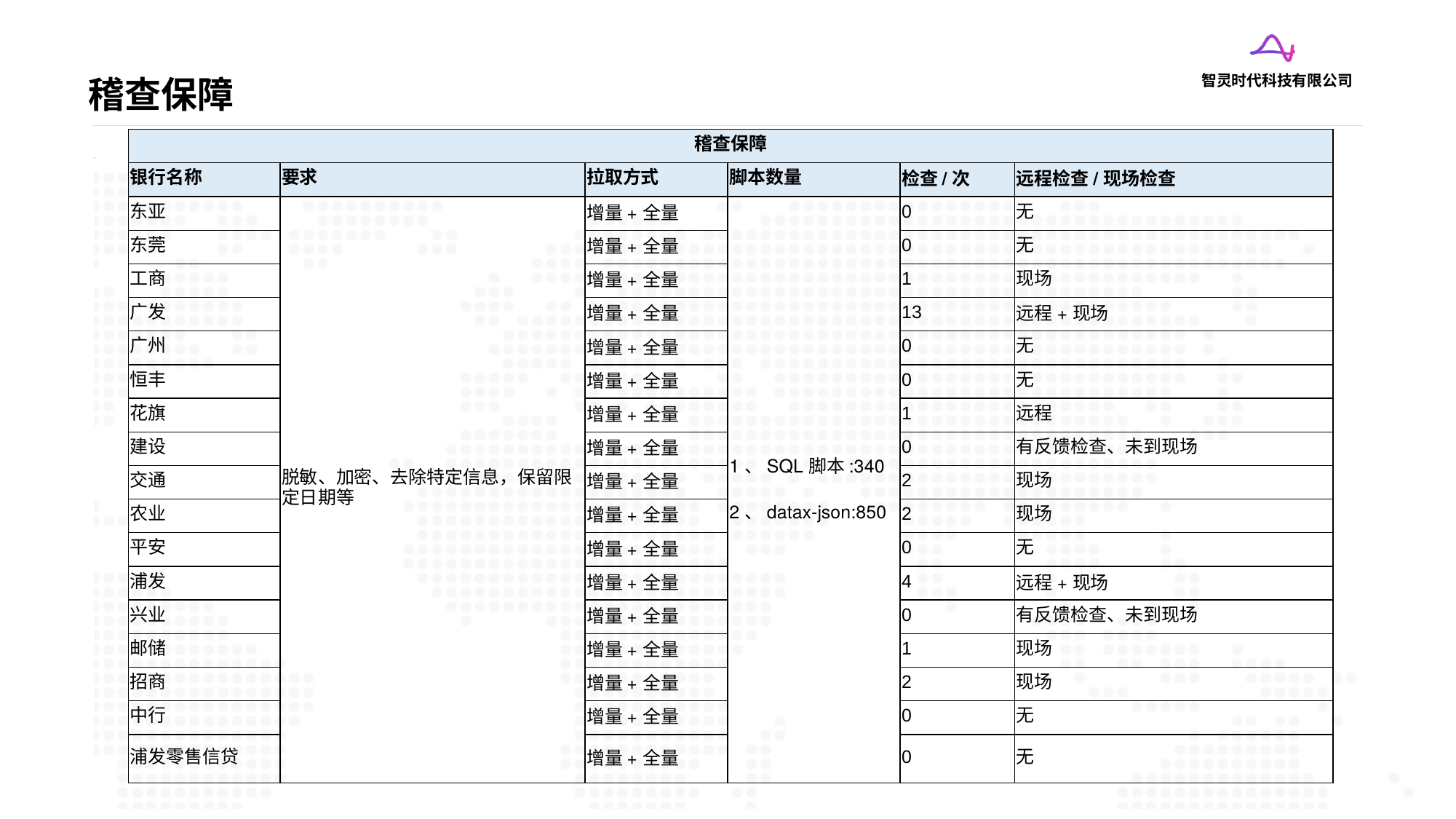

# 稽查保障
| 稽查保障 |  |  |  |  |  |
| --- | --- | --- | --- | --- | --- |
| 银行名称 | 要求 | 拉取方式 | 脚本数量 | 检查/次 | 远程检查/现场检查 |
| 东亚 | 脱敏、加密、去除特定信息，保留限定日期等 | 增量+全量 | 1、SQL脚本:340 2、datax-json:850 | 0 | 无 |
| 东莞 |  | 增量+全量 |  | 0 | 无 |
| 工商 |  | 增量+全量 |  | 1 | 现场 |
| 广发 |  | 增量+全量 |  | 13 | 远程+现场 |
| 广州 |  | 增量+全量 |  | 0 | 无 |
| 恒丰 |  | 增量+全量 |  | 0 | 无 |
| 花旗 |  | 增量+全量 |  | 1 | 远程 |
| 建设 |  | 增量+全量 |  | 0 | 有反馈检查、未到现场 |
| 交通 |  | 增量+全量 |  | 2 | 现场 |
| 农业 |  | 增量+全量 |  | 2 | 现场 |
| 平安 |  | 增量+全量 |  | 0 | 无 |
| 浦发 |  | 增量+全量 |  | 4 | 远程+现场 |
| 兴业 |  | 增量+全量 |  | 0 | 有反馈检查、未到现场 |
| 邮储 |  | 增量+全量 |  | 1 | 现场 |
| 招商 |  | 增量+全量 |  | 2 | 现场 |
| 中行 |  | 增量+全量 |  | 0 | 无 |
| 浦发零售信贷 |  | 增量+全量 |  | 0 | 无 |